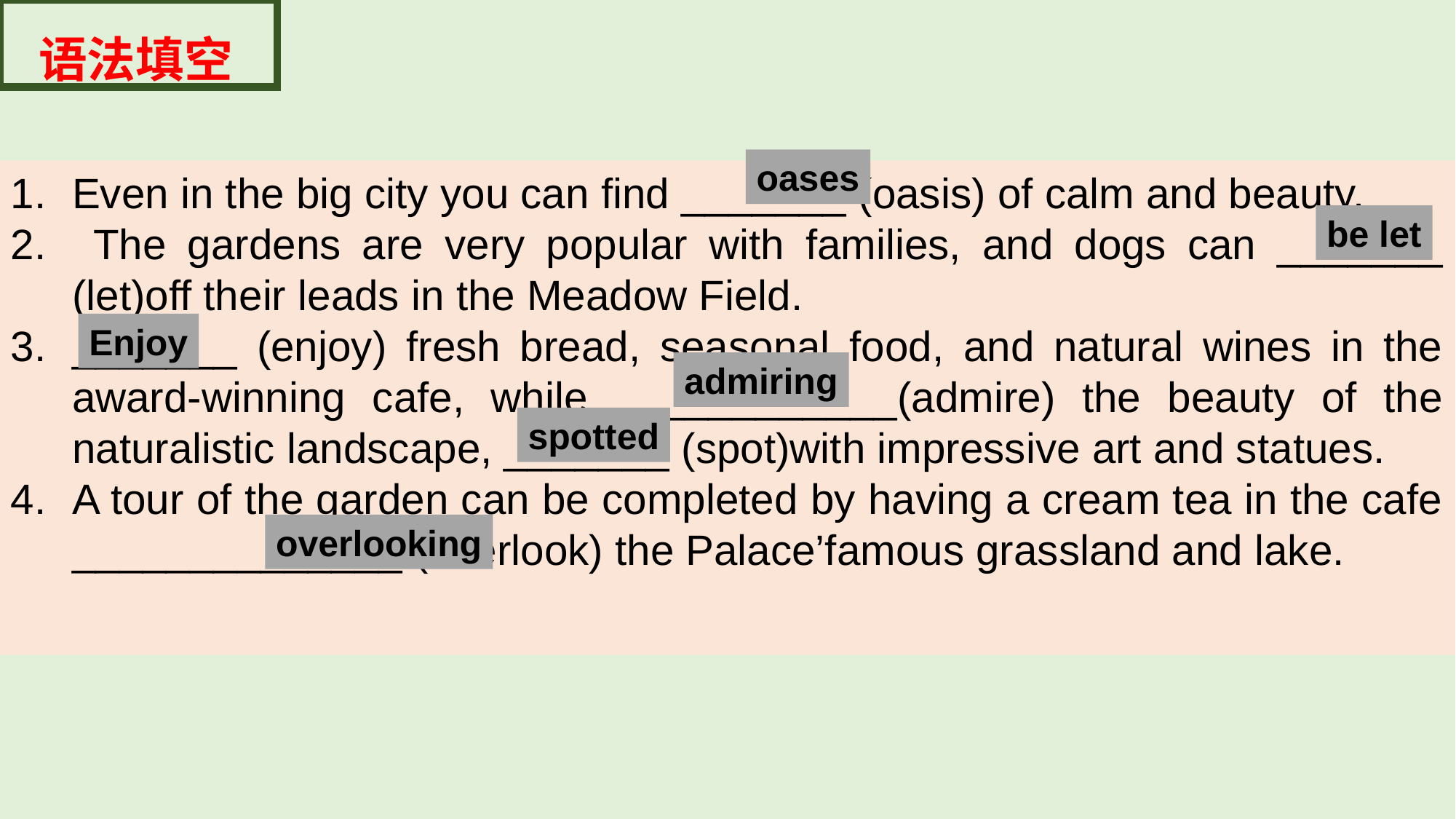

语法填空
oases
Even in the big city you can find _______ (oasis) of calm and beauty.
 The gardens are very popular with families, and dogs can _______ (let)off their leads in the Meadow Field.
_______ (enjoy) fresh bread, seasonal food, and natural wines in the award-winning cafe, while ____________(admire) the beauty of the naturalistic landscape, _______ (spot)with impressive art and statues.
A tour of the garden can be completed by having a cream tea in the cafe ______________ (overlook) the Palace’famous grassland and lake.

be let
Enjoy
admiring
spotted
overlooking